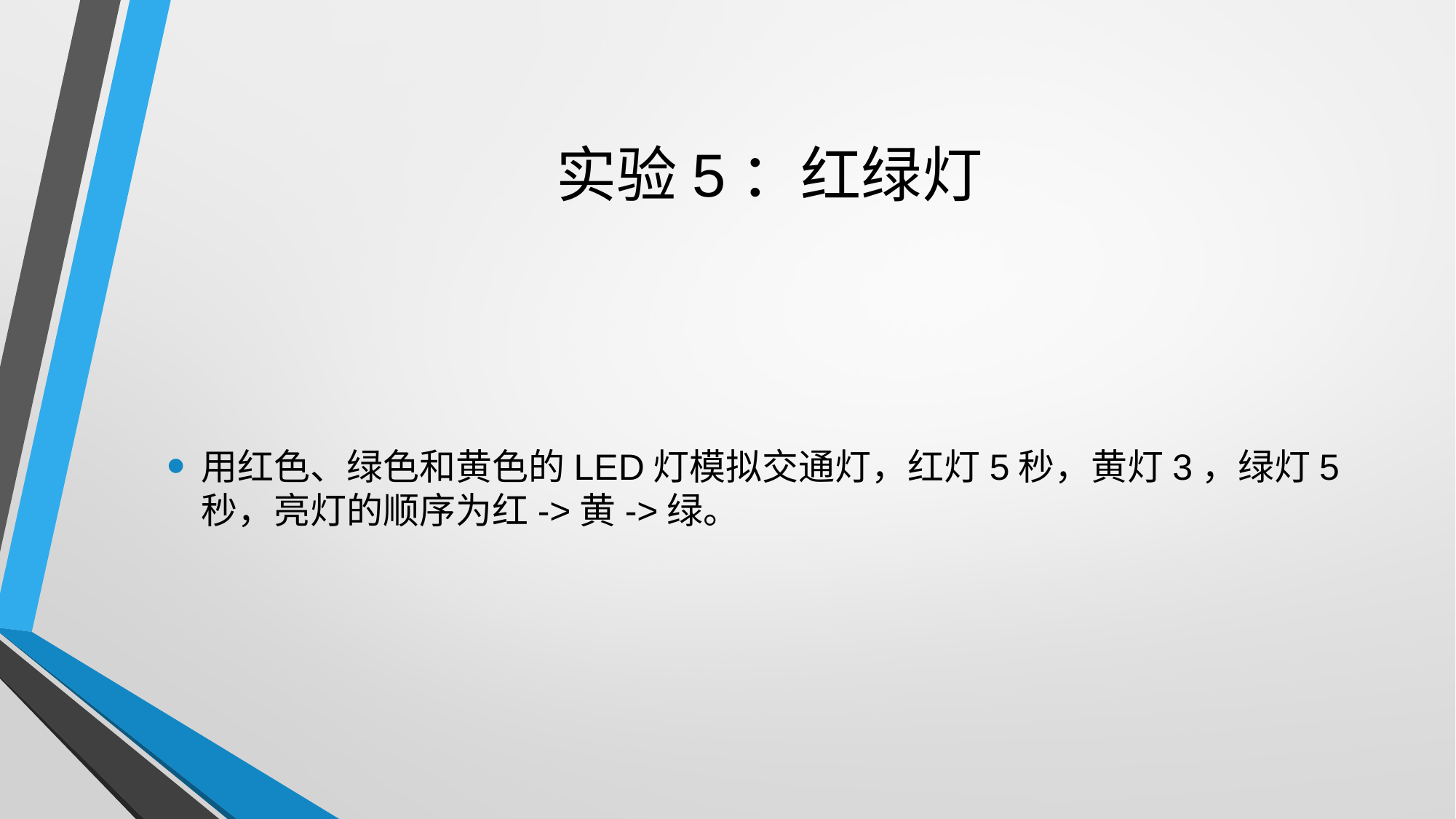

# 实验5：红绿灯
用红色、绿色和黄色的LED灯模拟交通灯，红灯5秒，黄灯3，绿灯5秒，亮灯的顺序为红->黄->绿。